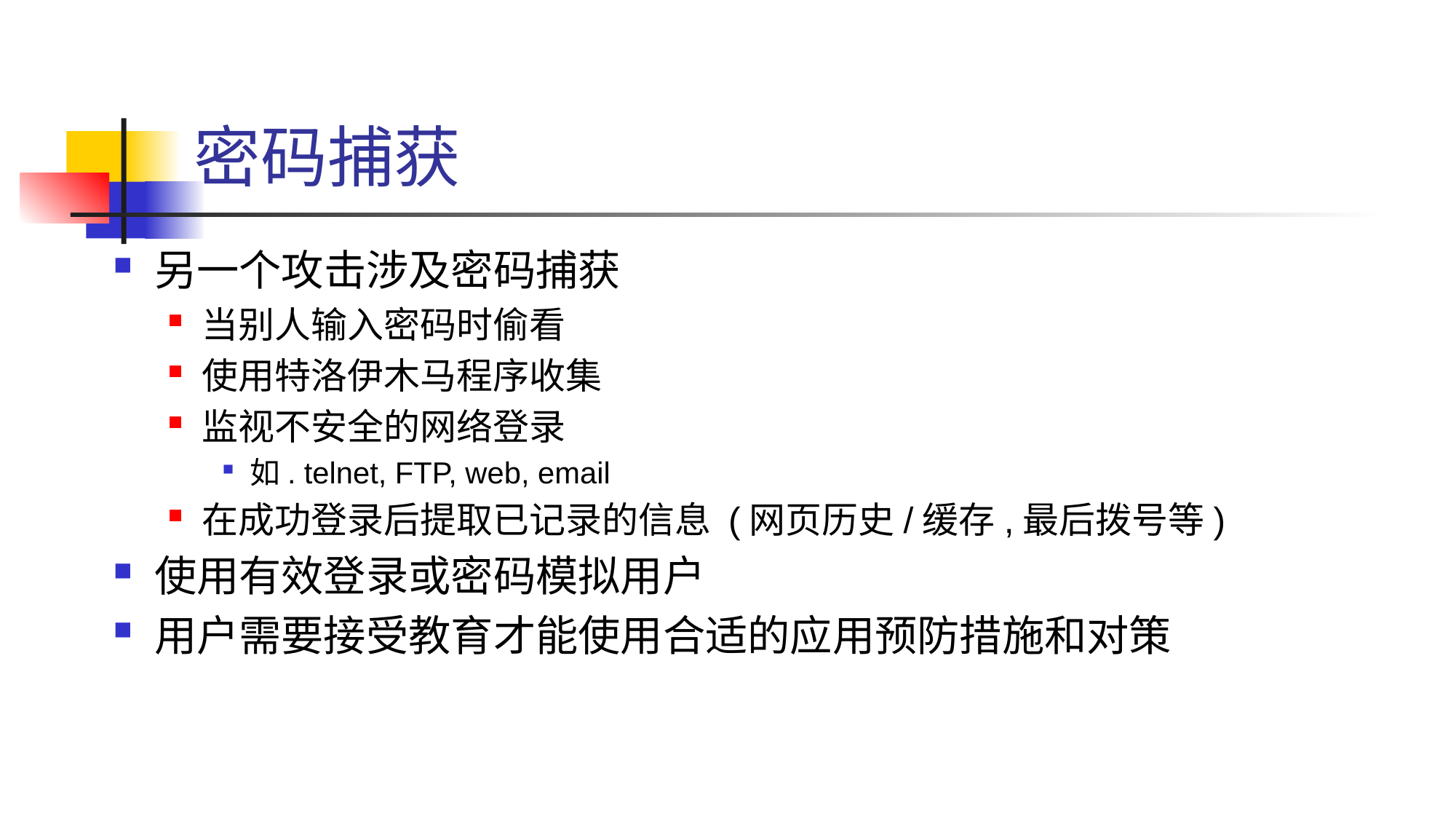

# 密码捕获
另一个攻击涉及密码捕获
当别人输入密码时偷看
使用特洛伊木马程序收集
监视不安全的网络登录
如. telnet, FTP, web, email
在成功登录后提取已记录的信息 (网页历史/缓存,最后拨号等)
使用有效登录或密码模拟用户
用户需要接受教育才能使用合适的应用预防措施和对策